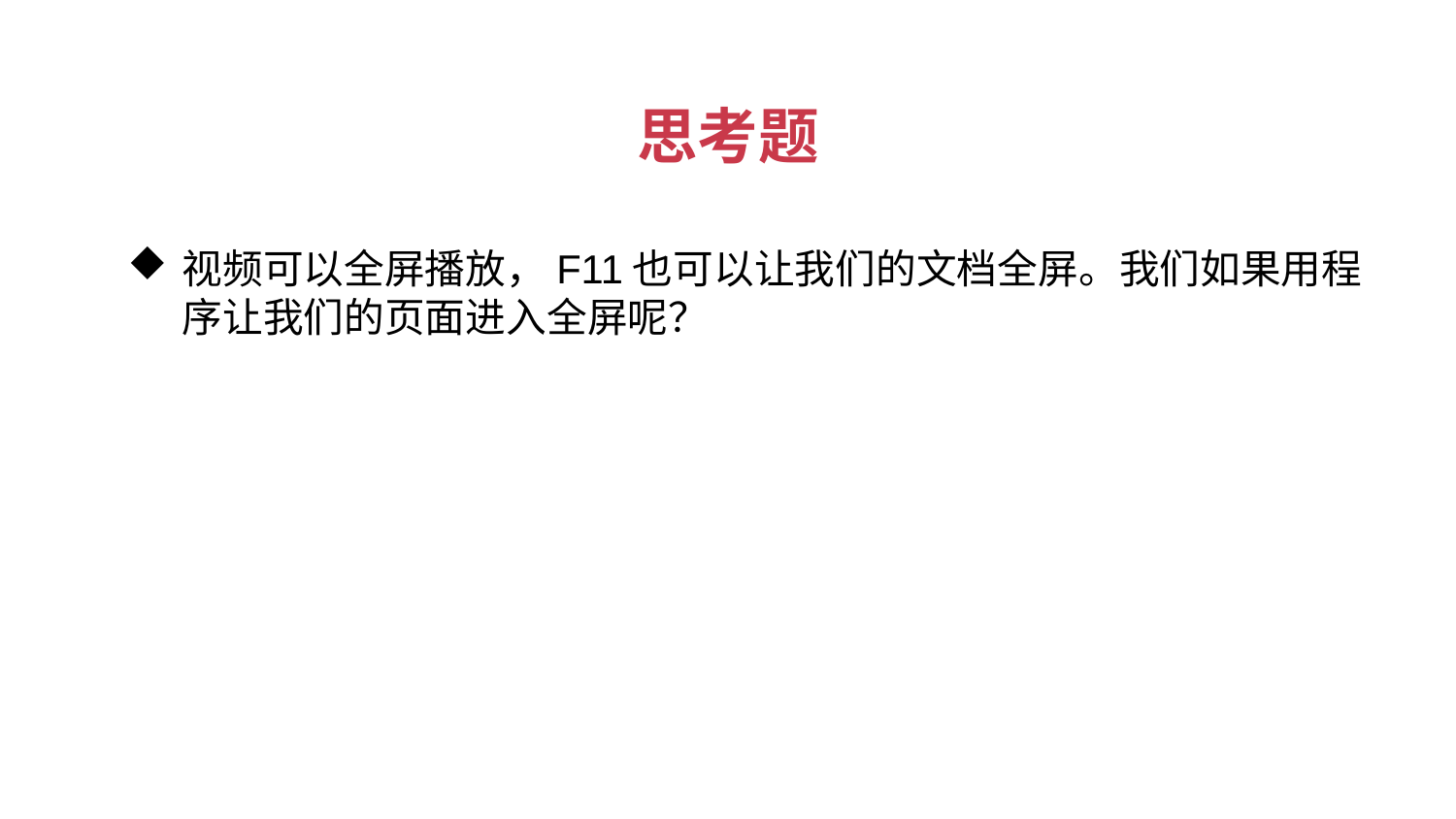

思考题
视频可以全屏播放，F11也可以让我们的文档全屏。我们如果用程序让我们的页面进入全屏呢？